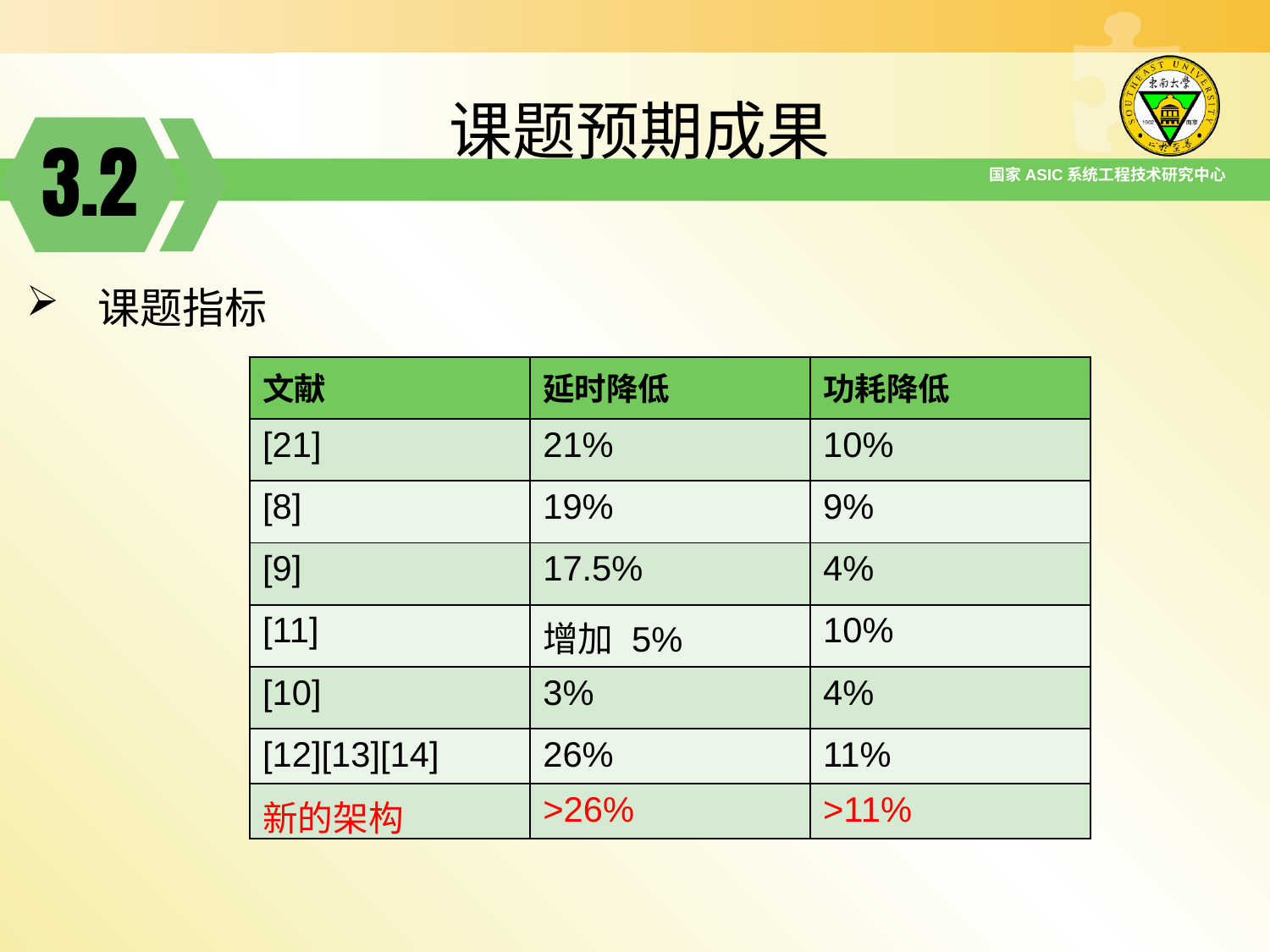

课题预期成果
3.2

国家ASIC系统工程技术研究中心
课题指标
| 文献 | 延时降低 | 功耗降低 |
| --- | --- | --- |
| [21] | 21% | 10% |
| [8] | 19% | 9% |
| [9] | 17.5% | 4% |
| [11] | 增加 5% | 10% |
| [10] | 3% | 4% |
| [12][13][14] | 26% | 11% |
| 新的架构 | >26% | >11% |